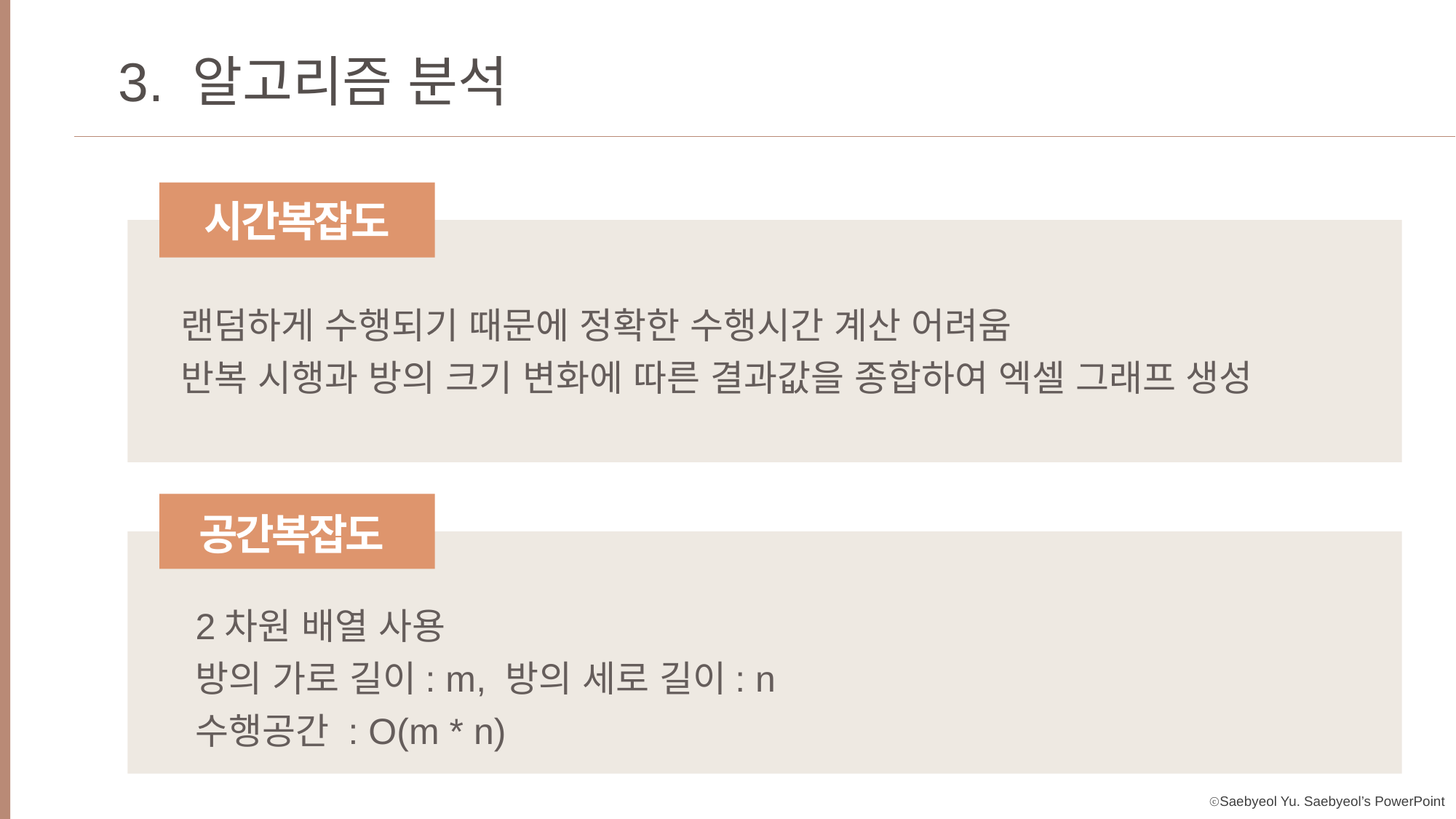

3. 알고리즘 분석

시간복잡도
랜덤하게 수행되기 때문에 정확한 수행시간 계산 어려움
반복 시행과 방의 크기 변화에 따른 결과값을 종합하여 엑셀 그래프 생성

공간복잡도
2차원 배열 사용
방의 가로 길이: m, 방의 세로 길이: n
수행공간 : O(m * n)